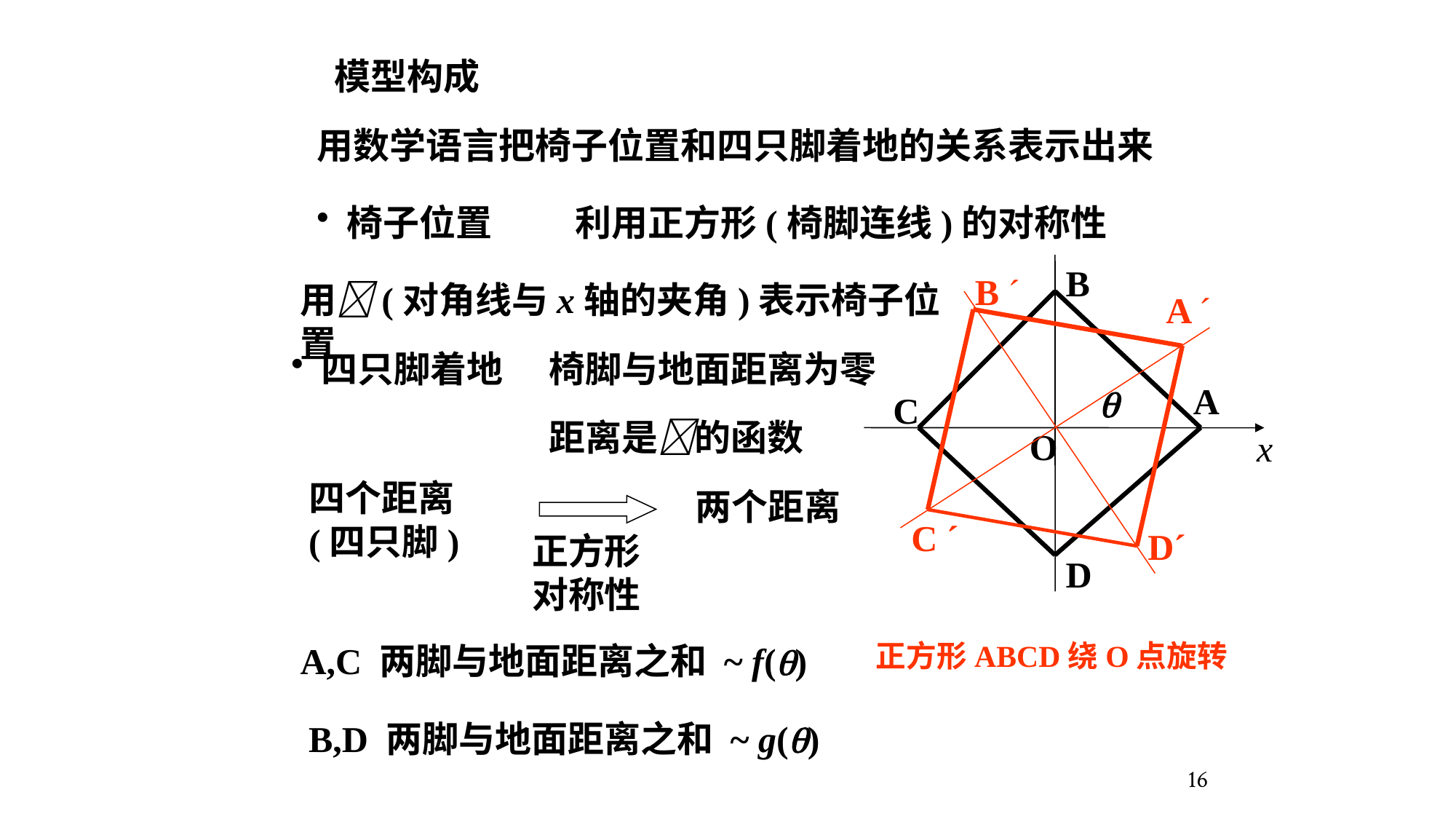

模型构成
用数学语言把椅子位置和四只脚着地的关系表示出来
 椅子位置
利用正方形(椅脚连线)的对称性

B

A
C
O
x

D
B ´

C ´

D´
A ´
用θ(对角线与x轴的夹角)表示椅子位置
 四只脚着地
椅脚与地面距离为零
θ
距离是θ的函数
四个距离(四只脚)
两个距离

正方形对称性
正方形ABCD绕O点旋转
A,C 两脚与地面距离之和 ~ f(θ)
B,D 两脚与地面距离之和 ~ g(θ)
16